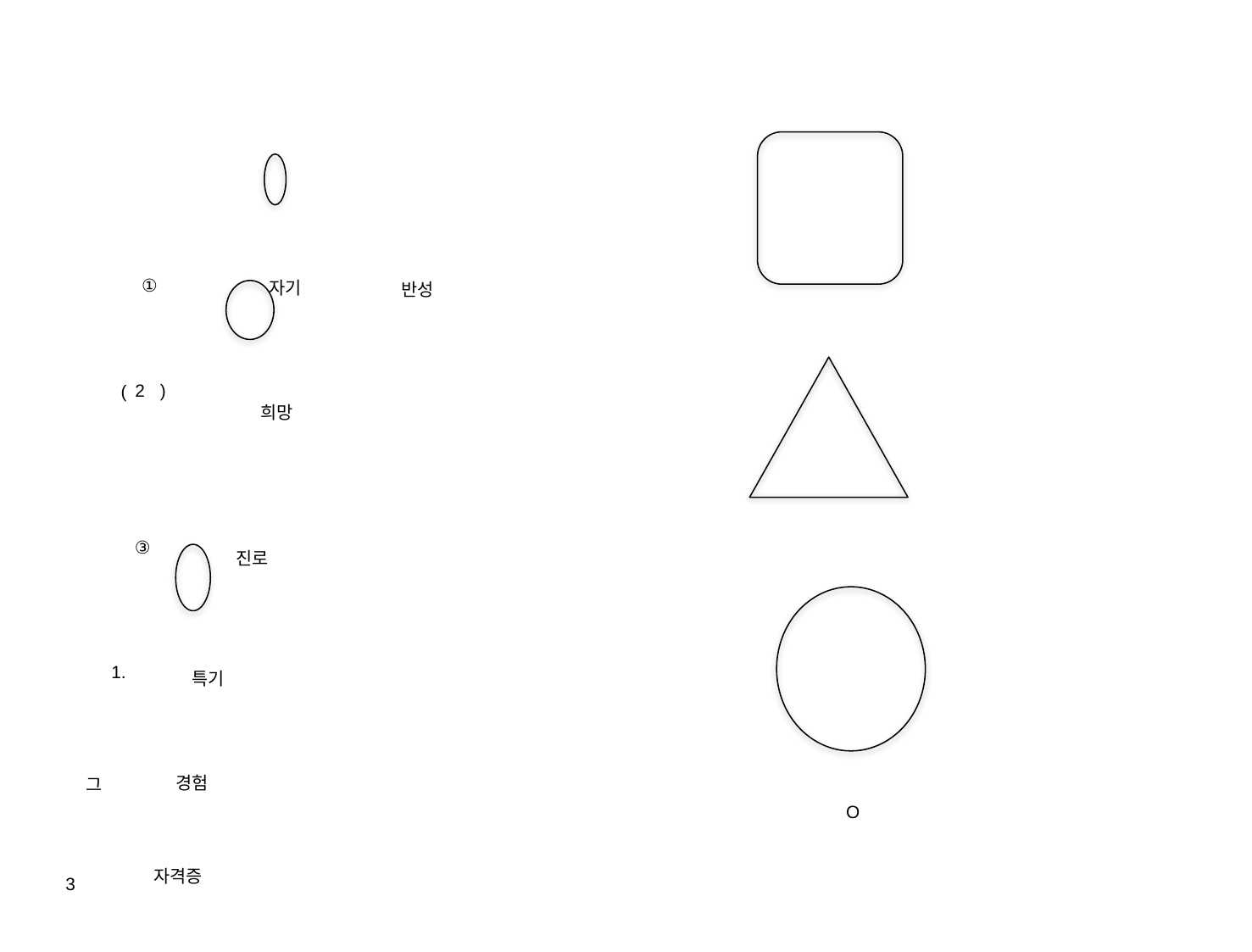

①

자기

반성

2

)

(

희망

③

진로

1.

특기

경험

그

O

자격증

3